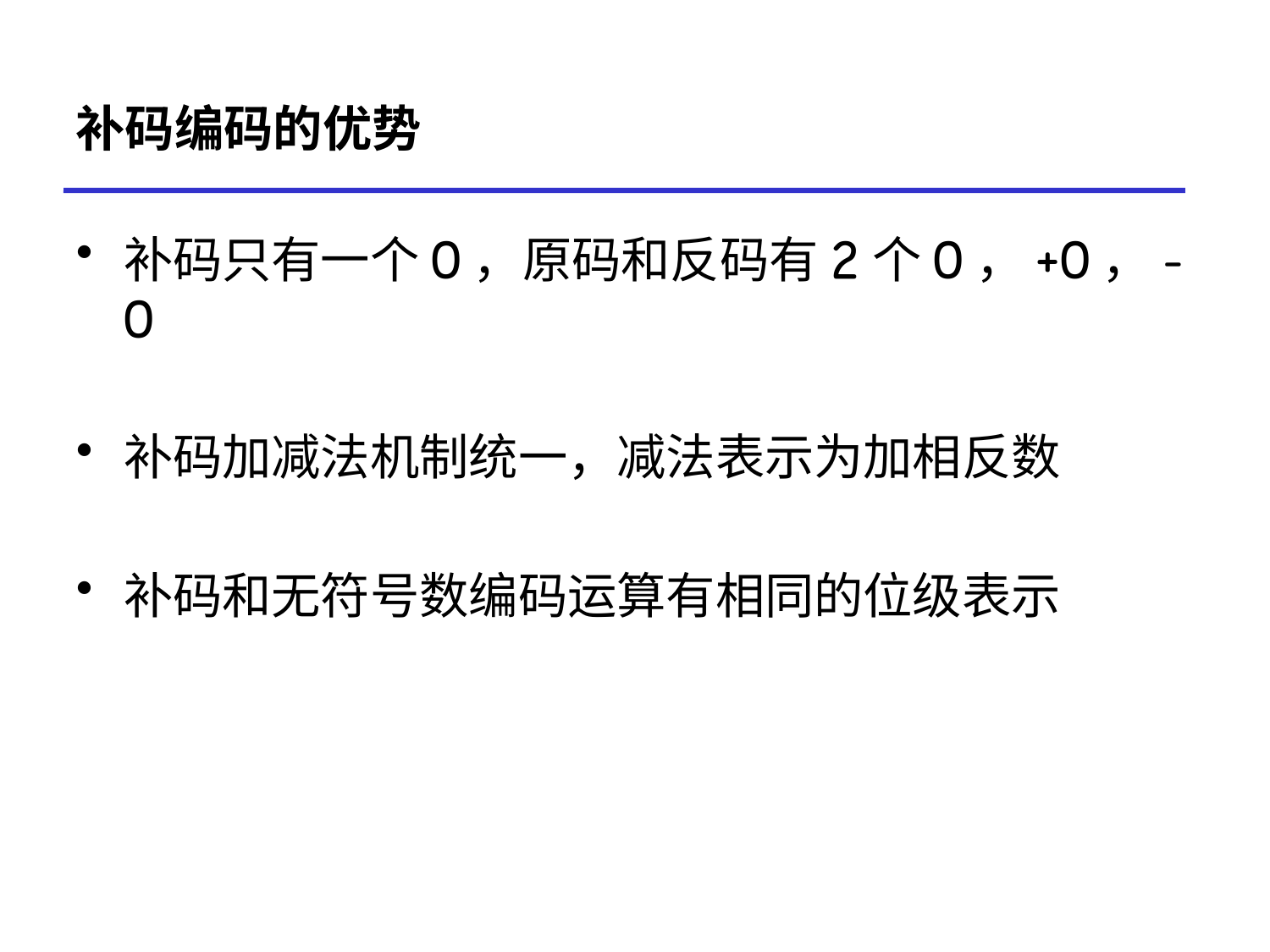

# 补码编码的优势
补码只有一个0，原码和反码有2个0，+0，-0

补码加减法机制统一，减法表示为加相反数

补码和无符号数编码运算有相同的位级表示